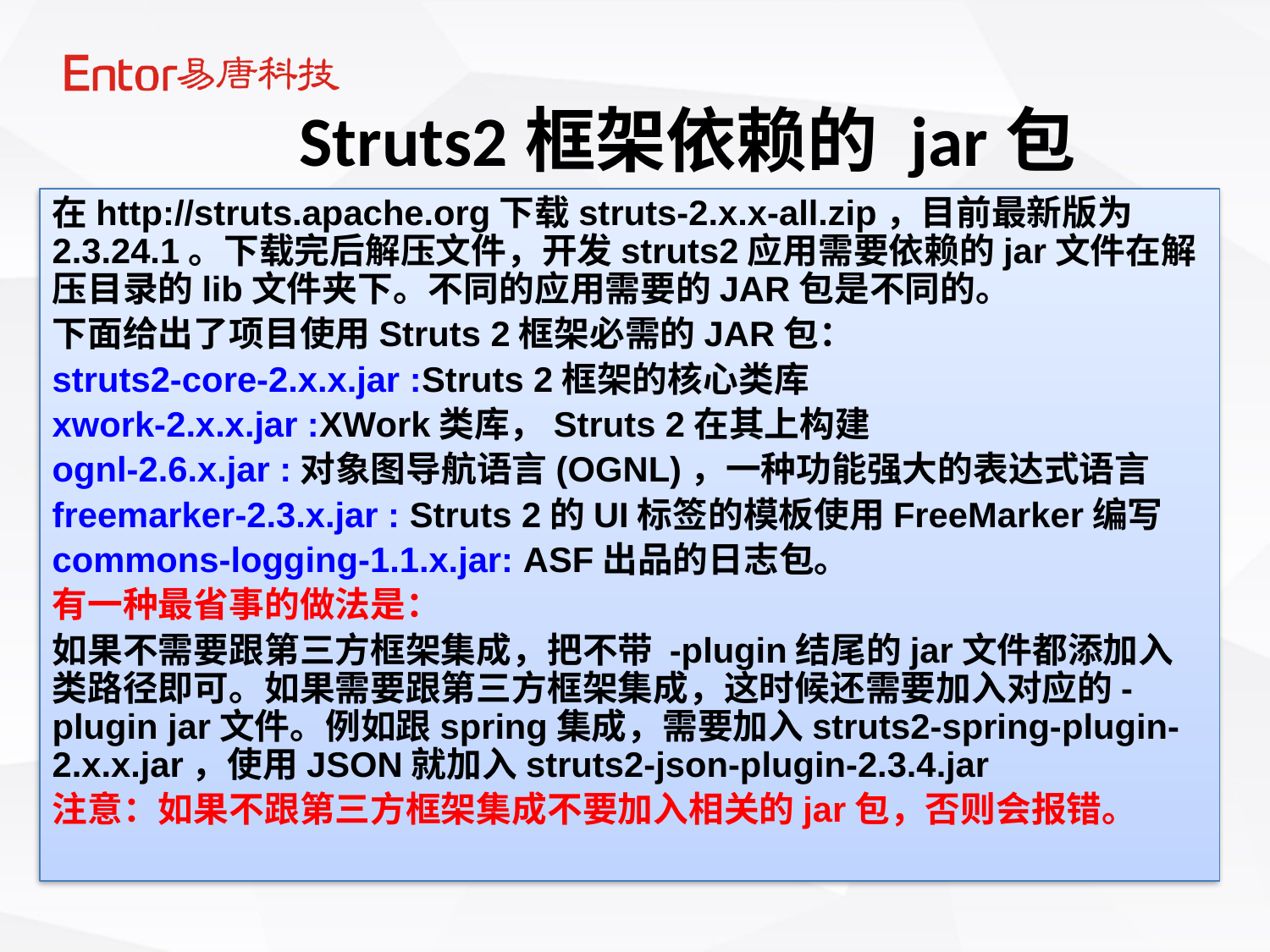

Struts2框架依赖的 jar包
在http://struts.apache.org下载struts-2.x.x-all.zip，目前最新版为2.3.24.1。下载完后解压文件，开发struts2应用需要依赖的jar文件在解压目录的lib文件夹下。不同的应用需要的JAR包是不同的。
下面给出了项目使用Struts 2框架必需的JAR包：
struts2-core-2.x.x.jar :Struts 2框架的核心类库
xwork-2.x.x.jar :XWork类库，Struts 2在其上构建
ognl-2.6.x.jar :对象图导航语言(OGNL)，一种功能强大的表达式语言
freemarker-2.3.x.jar : Struts 2的UI标签的模板使用FreeMarker编写
commons-logging-1.1.x.jar: ASF出品的日志包。
有一种最省事的做法是：
如果不需要跟第三方框架集成，把不带 -plugin结尾的jar文件都添加入类路径即可。如果需要跟第三方框架集成，这时候还需要加入对应的-plugin jar文件。例如跟spring集成，需要加入struts2-spring-plugin-2.x.x.jar，使用JSON就加入struts2-json-plugin-2.3.4.jar
注意：如果不跟第三方框架集成不要加入相关的jar包，否则会报错。